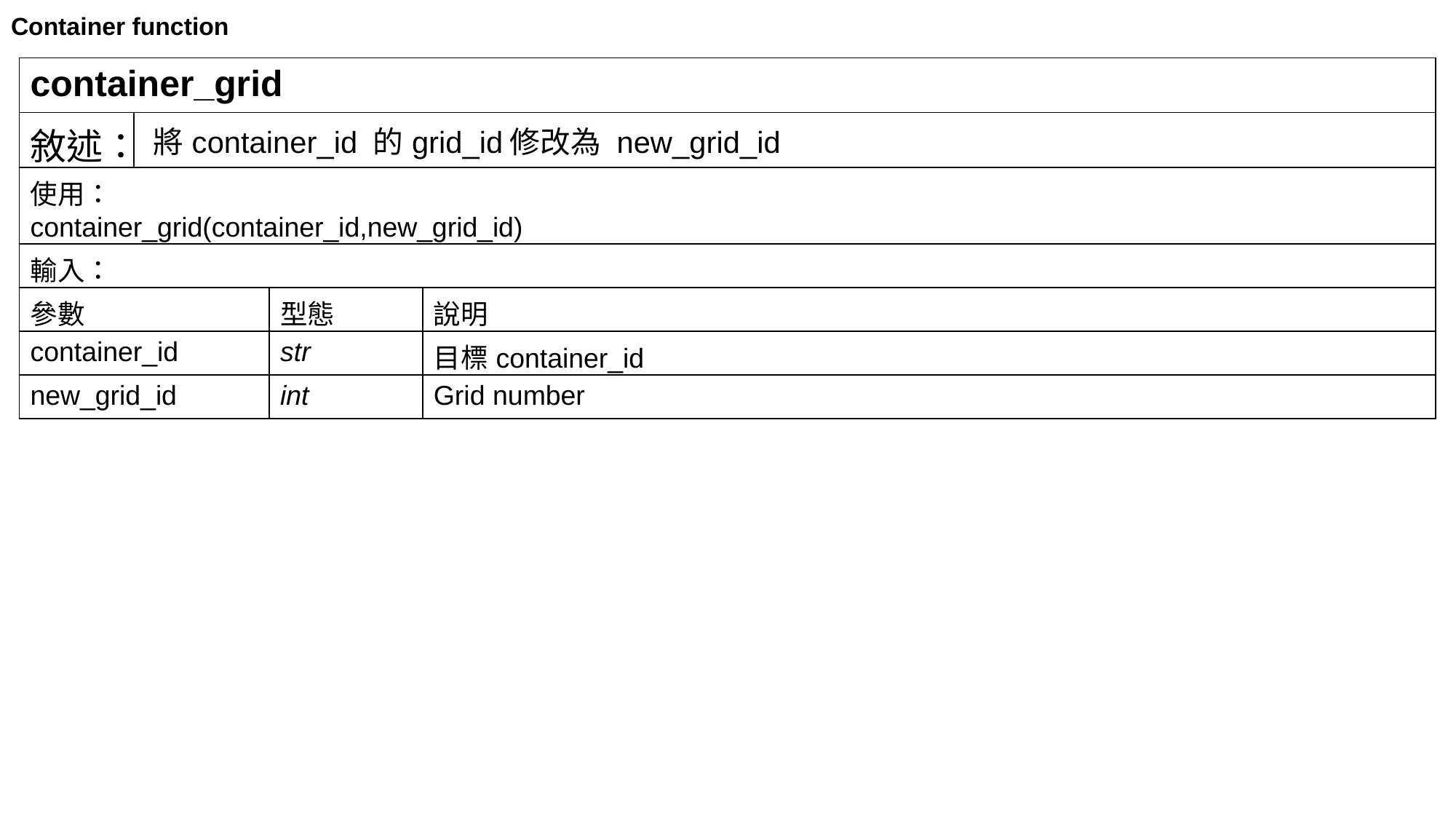

# Container function
| ﻿﻿container\_grid |  |  |  |
| --- | --- | --- | --- |
| 敘述： | ﻿將container\_id 的grid\_id修改為 new\_grid\_id | 將訂單以商品為依據依照目前機器手臂工作量進行排序 |  |
| 使用： ﻿﻿﻿﻿container\_grid(﻿﻿container\_id,new\_grid\_id) |  |  |  |
| 輸入： |  |  |  |
| 參數 |  | 型態 | 說明 |
| container\_id |  | str | 目標container\_id |
| new\_grid\_id |  | int | Grid number |
﻿